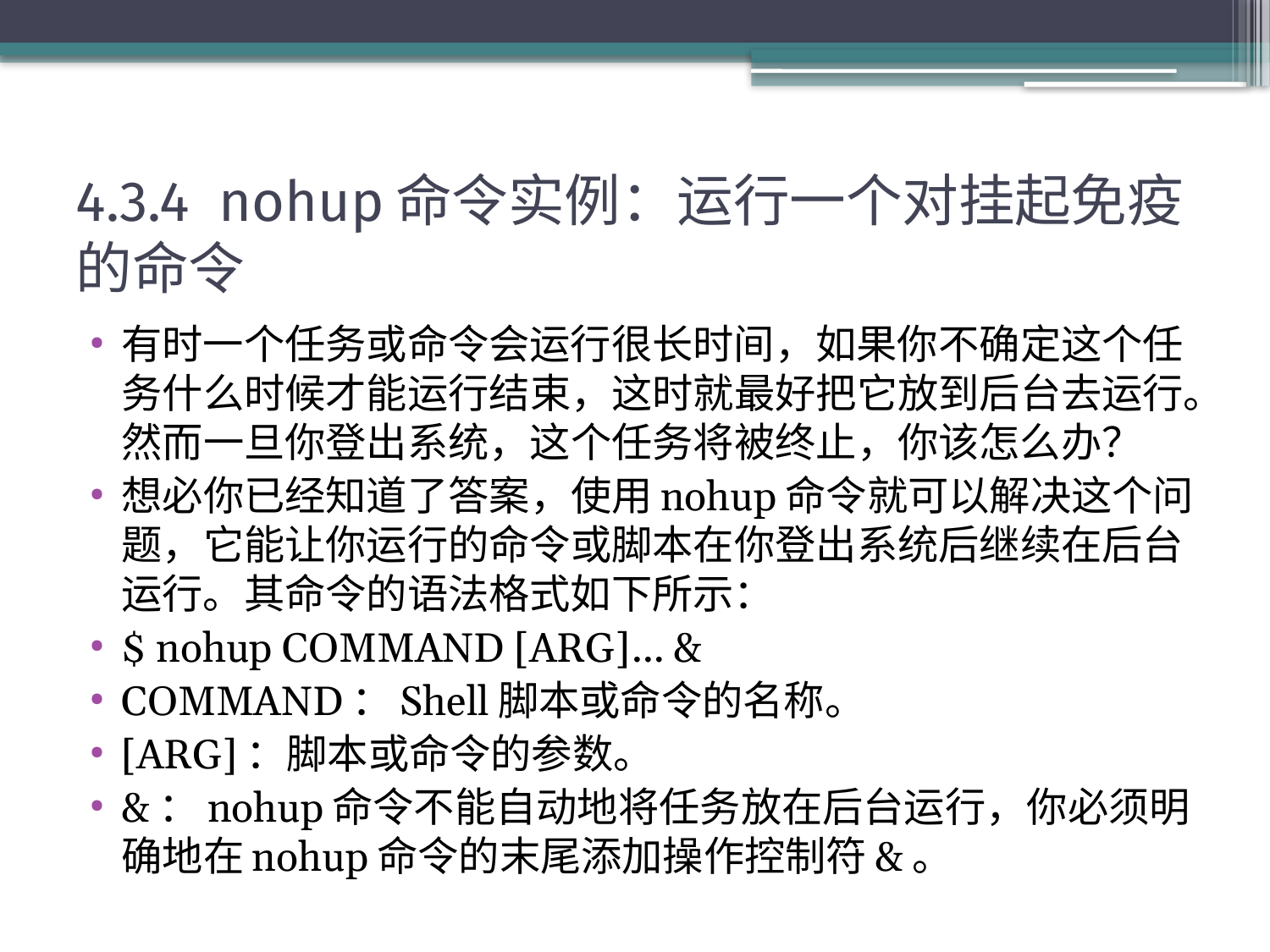

# 4.3.4  nohup命令实例：运行一个对挂起免疫的命令
有时一个任务或命令会运行很长时间，如果你不确定这个任务什么时候才能运行结束，这时就最好把它放到后台去运行。然而一旦你登出系统，这个任务将被终止，你该怎么办？
想必你已经知道了答案，使用nohup命令就可以解决这个问题，它能让你运行的命令或脚本在你登出系统后继续在后台运行。其命令的语法格式如下所示：
$ nohup COMMAND [ARG]… &
COMMAND：Shell脚本或命令的名称。
[ARG]：脚本或命令的参数。
&：nohup命令不能自动地将任务放在后台运行，你必须明确地在nohup命令的末尾添加操作控制符&。